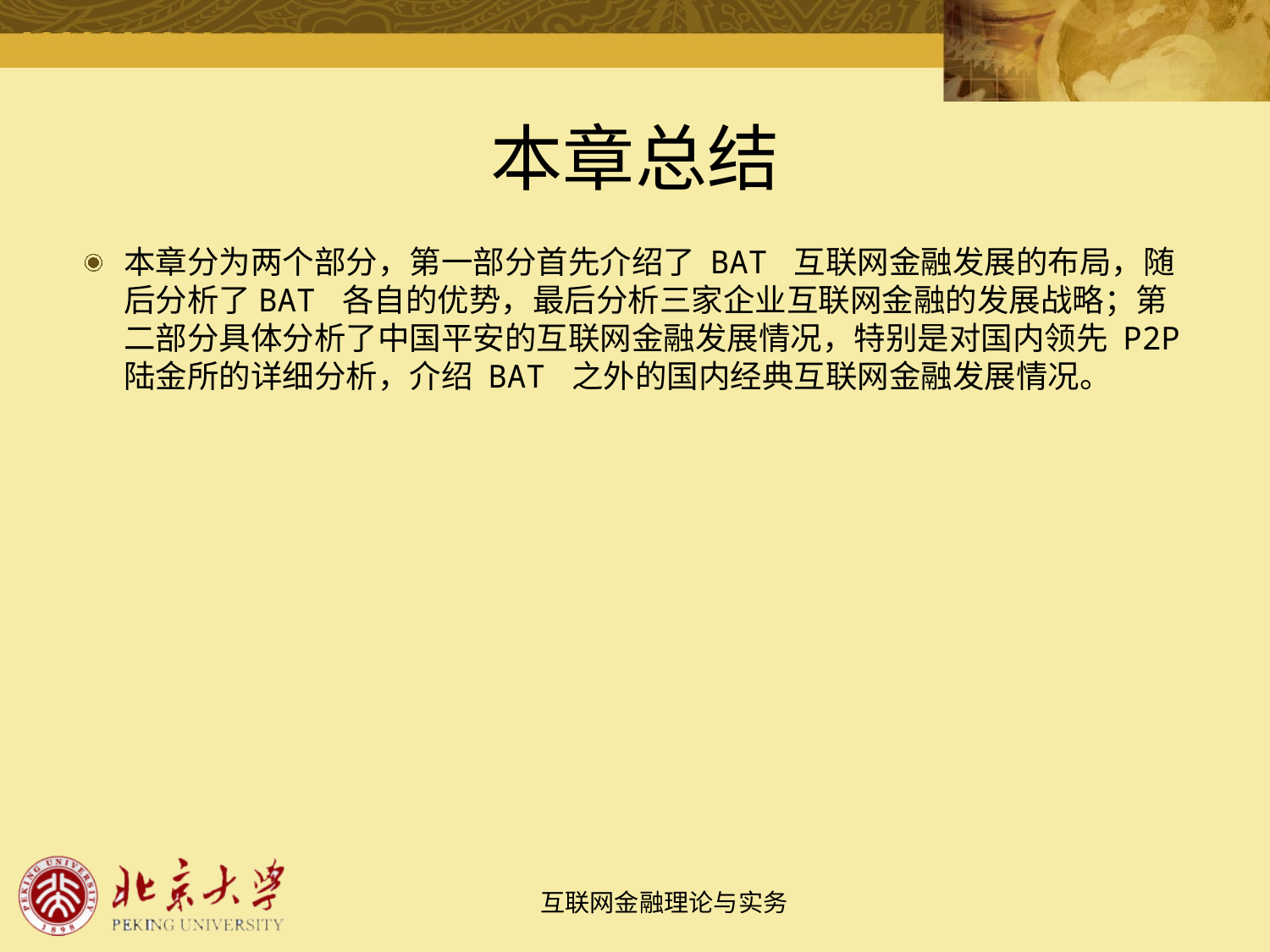

# 本章总结
本章分为两个部分，第一部分首先介绍了 BAT 互联网金融发展的布局，随后分析了BAT 各自的优势，最后分析三家企业互联网金融的发展战略；第二部分具体分析了中国平安的互联网金融发展情况，特别是对国内领先 P2P 陆金所的详细分析，介绍 BAT 之外的国内经典互联网金融发展情况。